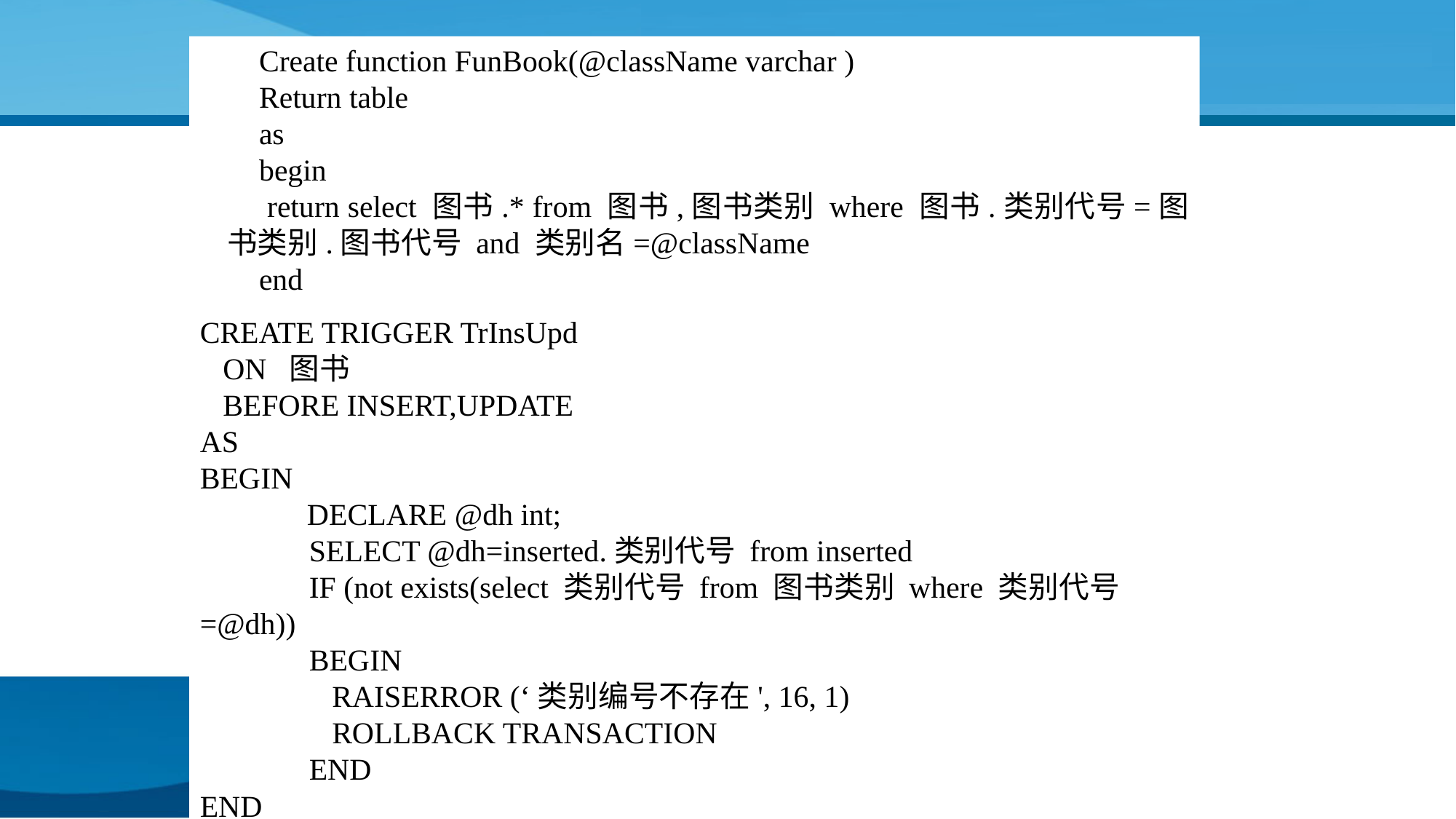

Create function FunBook(@className varchar )
Return table
as
begin
 return select 图书.* from 图书,图书类别 where 图书.类别代号=图书类别.图书代号 and 类别名=@className
end
CREATE TRIGGER TrInsUpd
   ON  图书
   BEFORE INSERT,UPDATE
AS
BEGIN
              DECLARE @dh int;
	SELECT @dh=inserted.类别代号 from inserted
	IF (not exists(select 类别代号 from 图书类别 where 类别代号=@dh))
	BEGIN
	   RAISERROR (‘类别编号不存在', 16, 1)
	   ROLLBACK TRANSACTION
	END
END